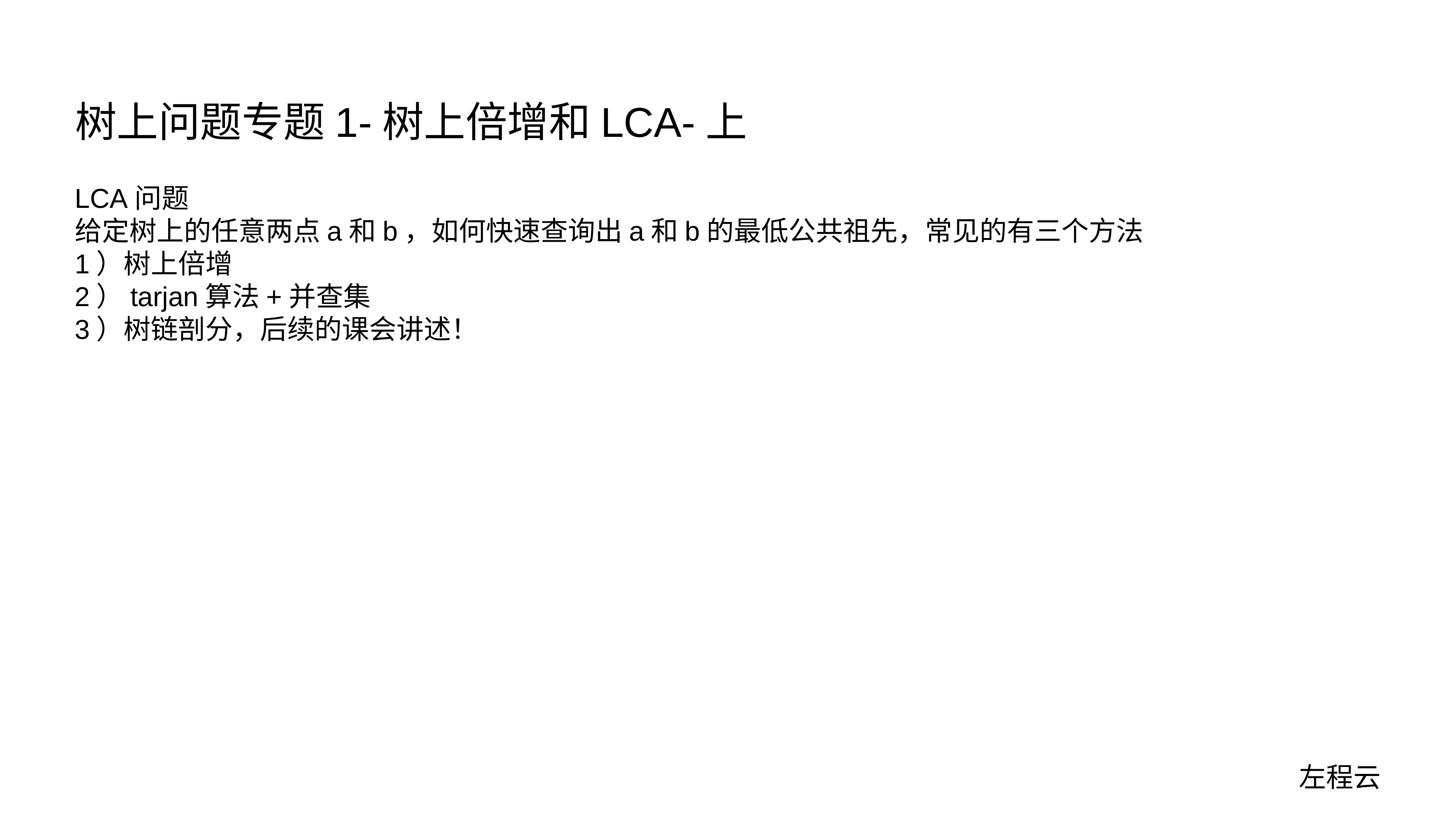

# 树上问题专题1-树上倍增和LCA-上
LCA问题
给定树上的任意两点a和b，如何快速查询出a和b的最低公共祖先，常见的有三个方法
1）树上倍增
2）tarjan算法+并查集
3）树链剖分，后续的课会讲述！

左程云